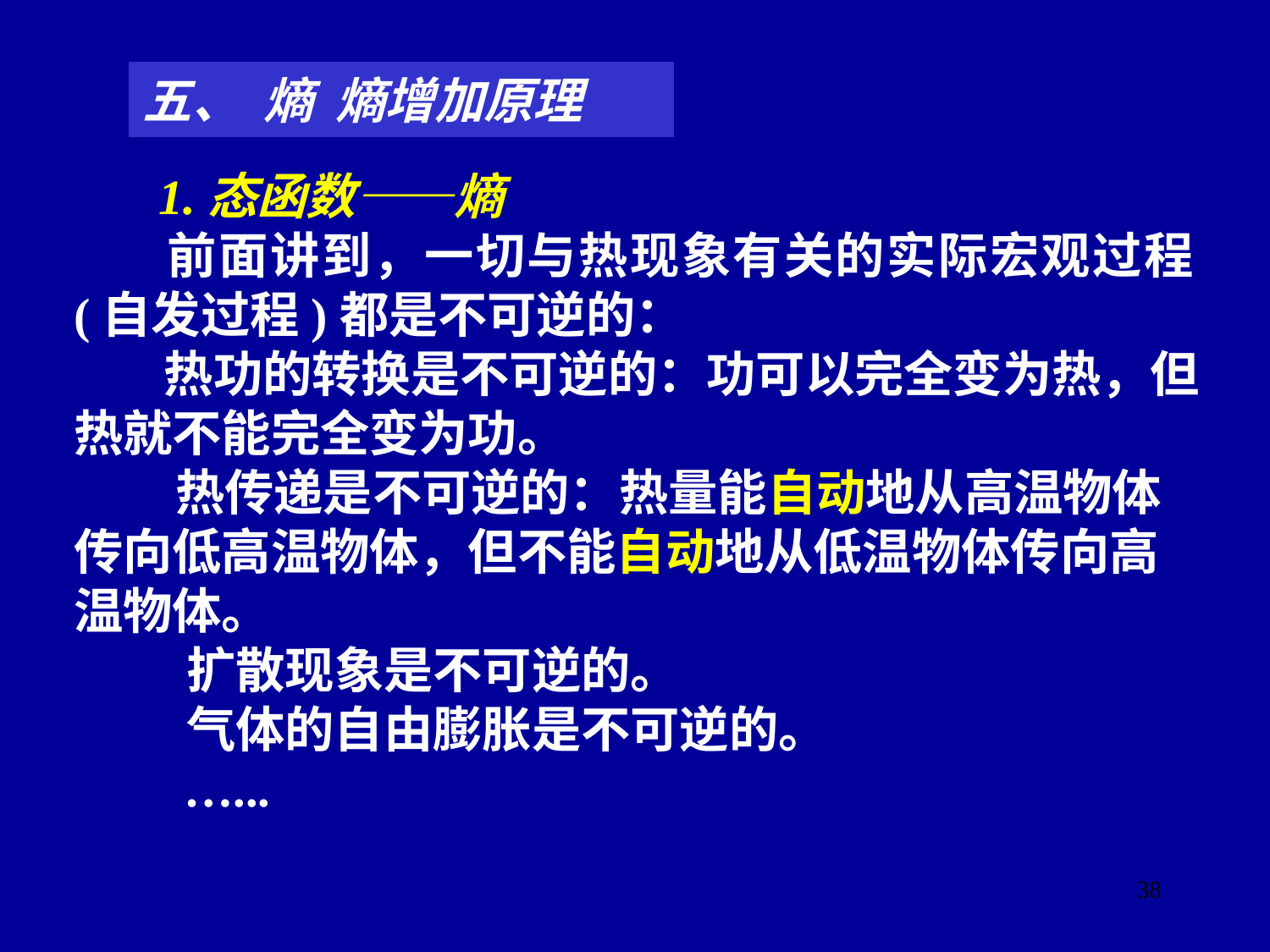

五、  熵  熵增加原理
        1.态函数——熵
      前面讲到，一切与热现象有关的实际宏观过程(自发过程)都是不可逆的：
       热功的转换是不可逆的：功可以完全变为热，但热就不能完全变为功。
        热传递是不可逆的：热量能自动地从高温物体传向低高温物体，但不能自动地从低温物体传向高温物体。
         扩散现象是不可逆的。
         气体的自由膨胀是不可逆的。
         …...
38